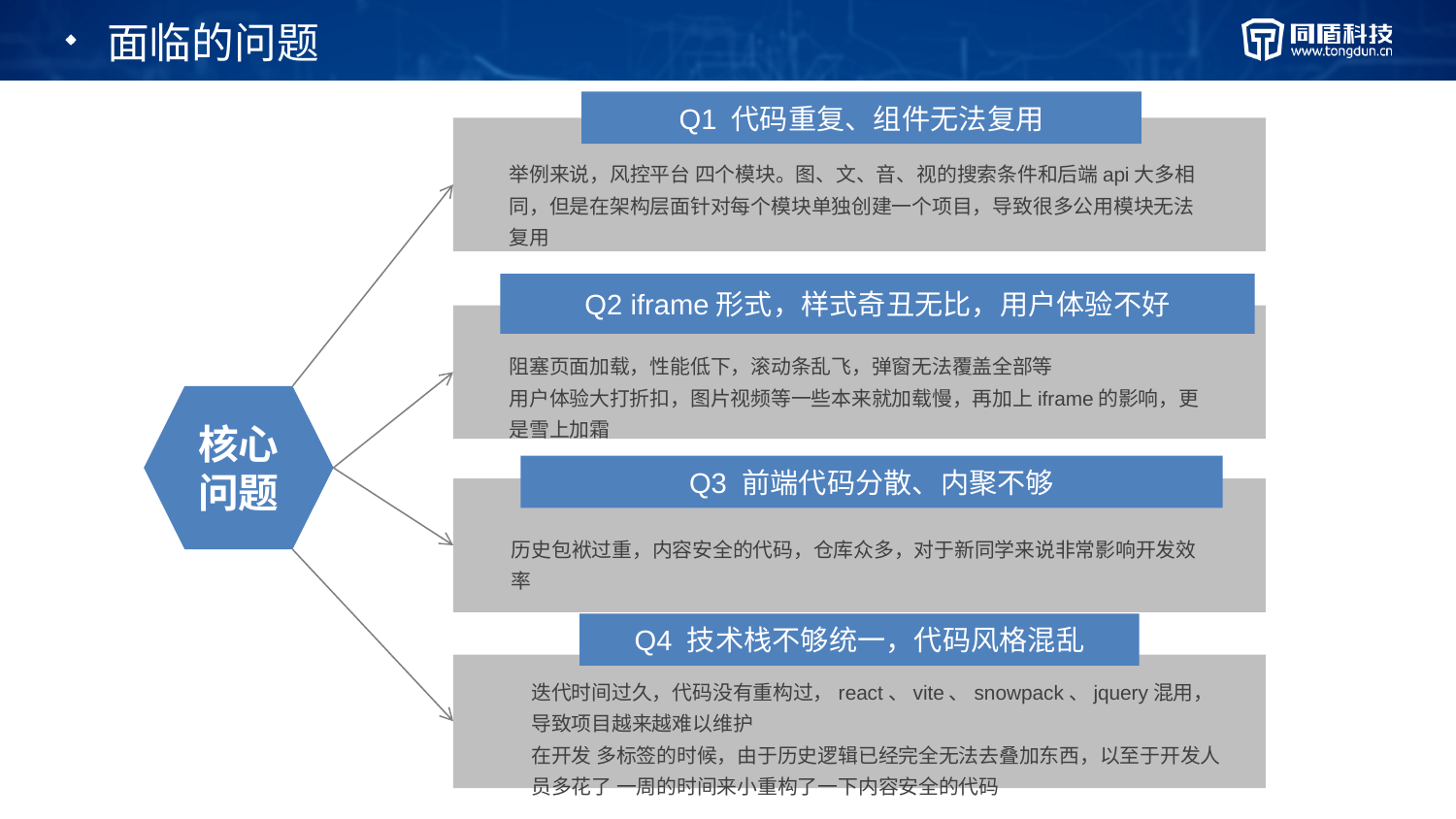

# 面临的问题
Q1 代码重复、组件无法复用

举例来说，风控平台 四个模块。图、文、音、视的搜索条件和后端api大多相同，但是在架构层面针对每个模块单独创建一个项目，导致很多公用模块无法复用
Q2 iframe形式，样式奇丑无比，用户体验不好

阻塞页面加载，性能低下，滚动条乱飞，弹窗无法覆盖全部等
用户体验大打折扣，图片视频等一些本来就加载慢，再加上iframe的影响，更是雪上加霜
核心问题
Q3 前端代码分散、内聚不够

历史包袱过重，内容安全的代码，仓库众多，对于新同学来说非常影响开发效率
Q4 技术栈不够统一，代码风格混乱

迭代时间过久，代码没有重构过，react、vite、snowpack、jquery混用，导致项目越来越难以维护
在开发 多标签的时候，由于历史逻辑已经完全无法去叠加东西，以至于开发人员多花了 一周的时间来小重构了一下内容安全的代码